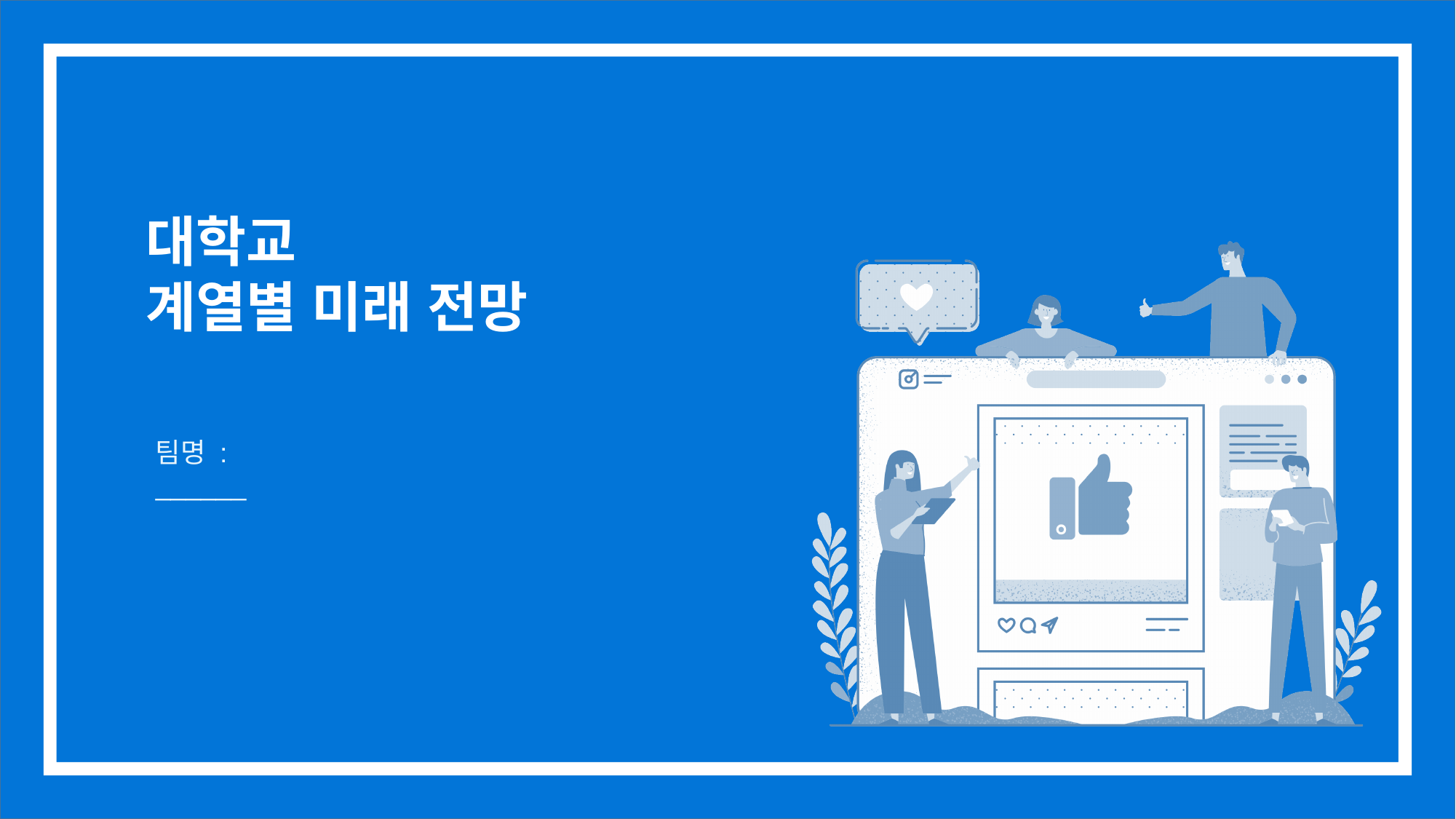

대학교
계열별 미래 전망

팀명 : ______